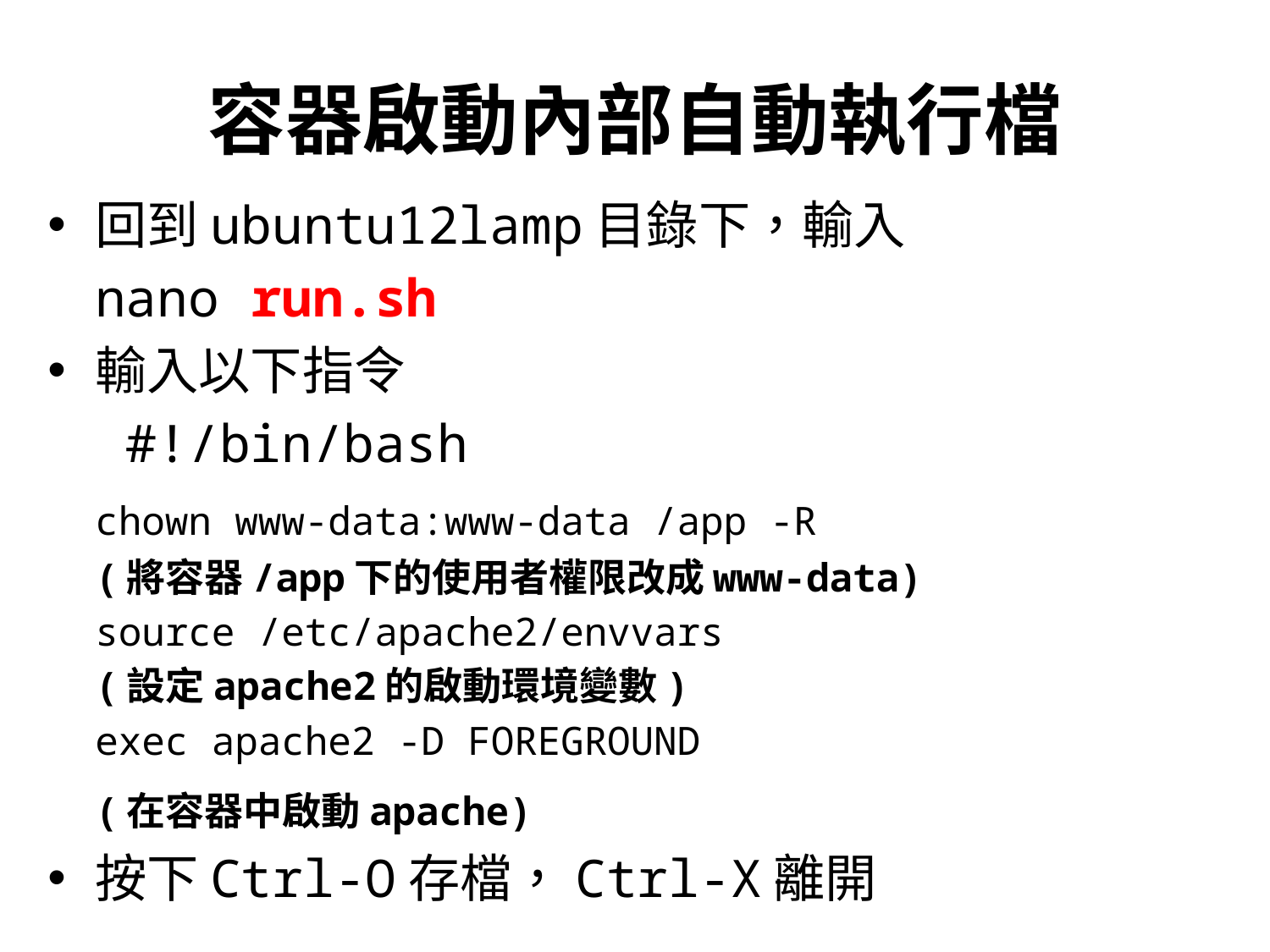

# 容器啟動內部自動執行檔
回到ubuntu12lamp目錄下，輸入
	nano run.sh
輸入以下指令
	 #!/bin/bash
	chown www-data:www-data /app -R
	(將容器/app下的使用者權限改成www-data)
	source /etc/apache2/envvars
	(設定apache2的啟動環境變數)
	exec apache2 -D FOREGROUND
	(在容器中啟動apache)
按下Ctrl-O存檔，Ctrl-X離開